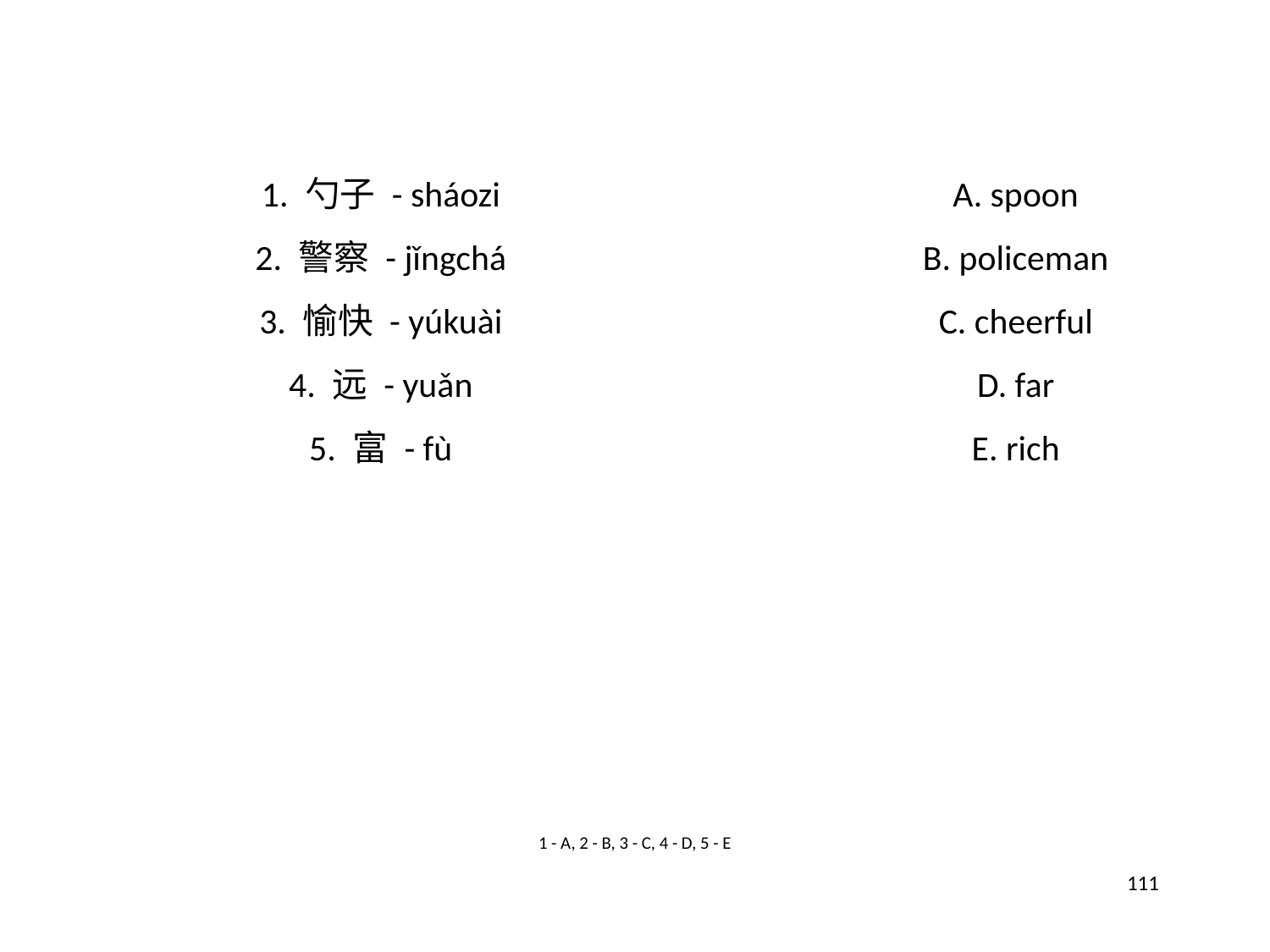

1. 勺子 - sháozi

A. spoon

2. 警察 - jǐngchá

B. policeman

3. 愉快 - yúkuài

C. cheerful

4. 远 - yuǎn

D. far

5. 富 - fù

E. rich
1 - A, 2 - B, 3 - C, 4 - D, 5 - E

111